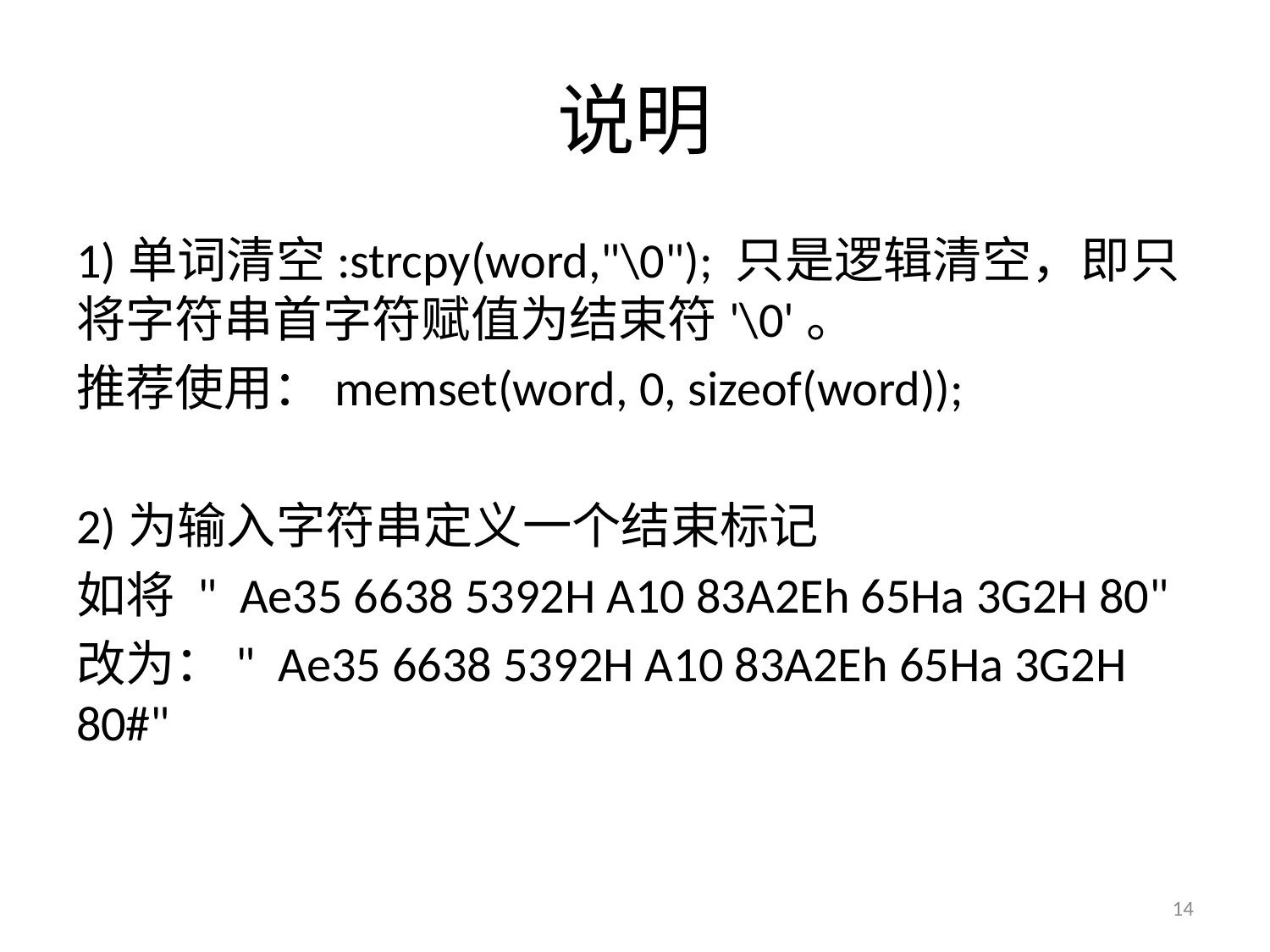

# 说明
1)单词清空:strcpy(word,"\0"); 只是逻辑清空，即只将字符串首字符赋值为结束符'\0'。
推荐使用：memset(word, 0, sizeof(word));

2)为输入字符串定义一个结束标记
如将 "  Ae35 6638 5392H A10 83A2Eh 65Ha 3G2H 80"
改为："  Ae35 6638 5392H A10 83A2Eh 65Ha 3G2H 80#"
14